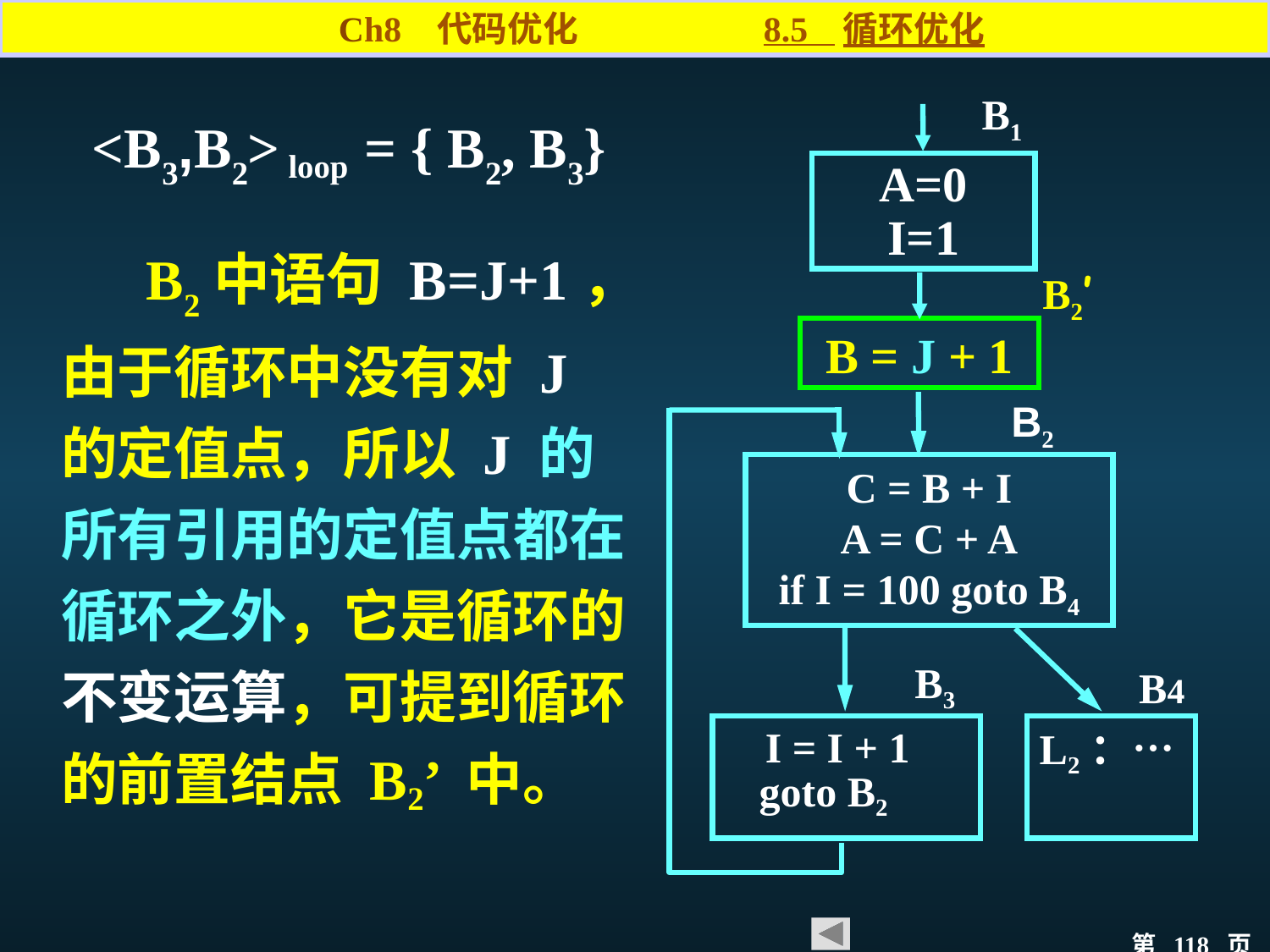

Ch8   代码优化                      8.5   循环优化
B1

A=0
I=1

B2

C = B + I
A = C + A
if I = 100 goto B4

B3
B4

L2：…

I = I + 1
goto B2
<B3,B2> loop  = { B2, B3}
      B2中语句 B=J+1，由于循环中没有对 J 的定值点，所以 J 的所有引用的定值点都在循环之外，它是循环的不变运算，可提到循环的前置结点 B2’ 中。
B2’
B = J + 1